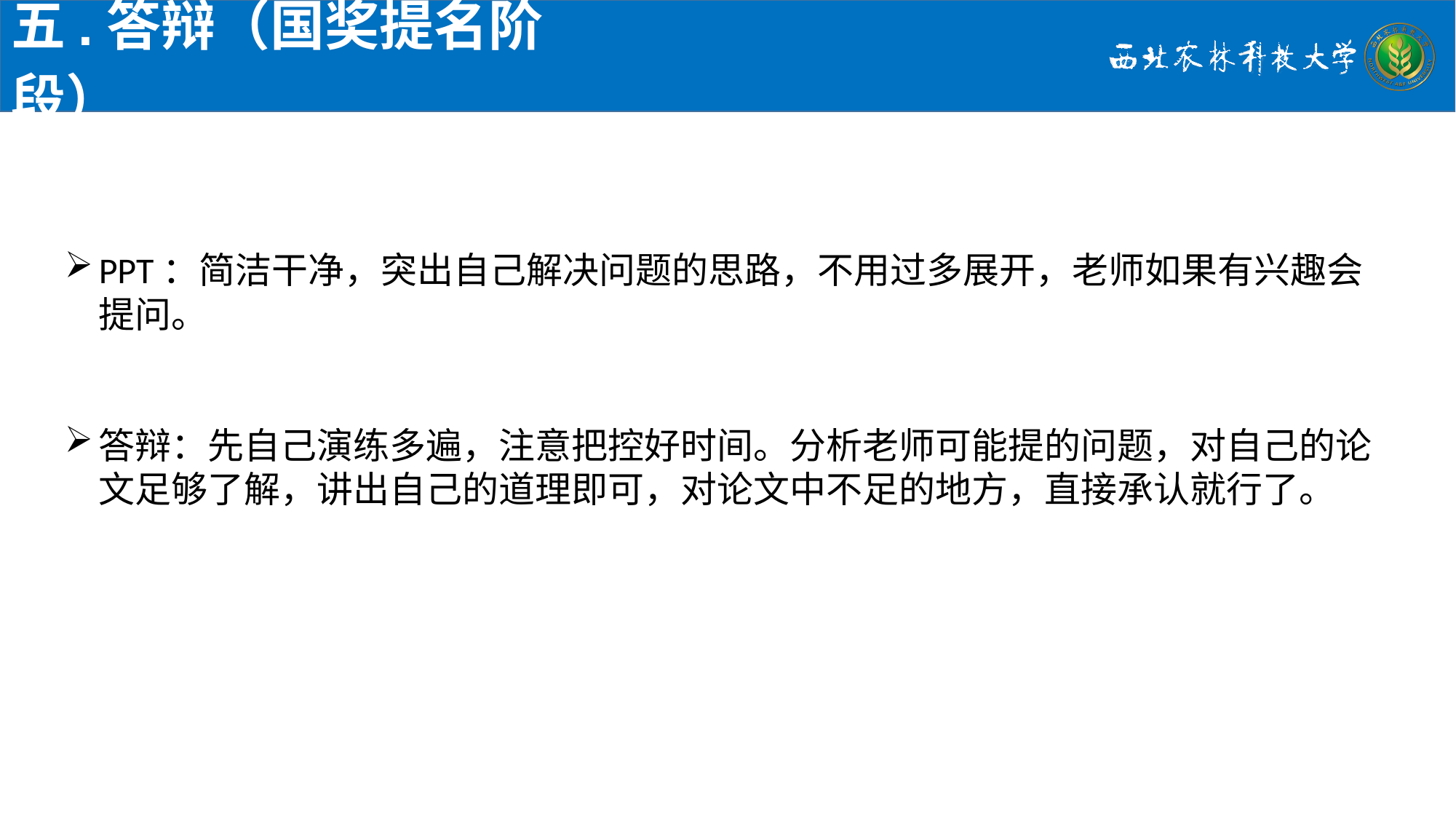

五.答辩（国奖提名阶段）
PPT：简洁干净，突出自己解决问题的思路，不用过多展开，老师如果有兴趣会提问。

答辩：先自己演练多遍，注意把控好时间。分析老师可能提的问题，对自己的论文足够了解，讲出自己的道理即可，对论文中不足的地方，直接承认就行了。